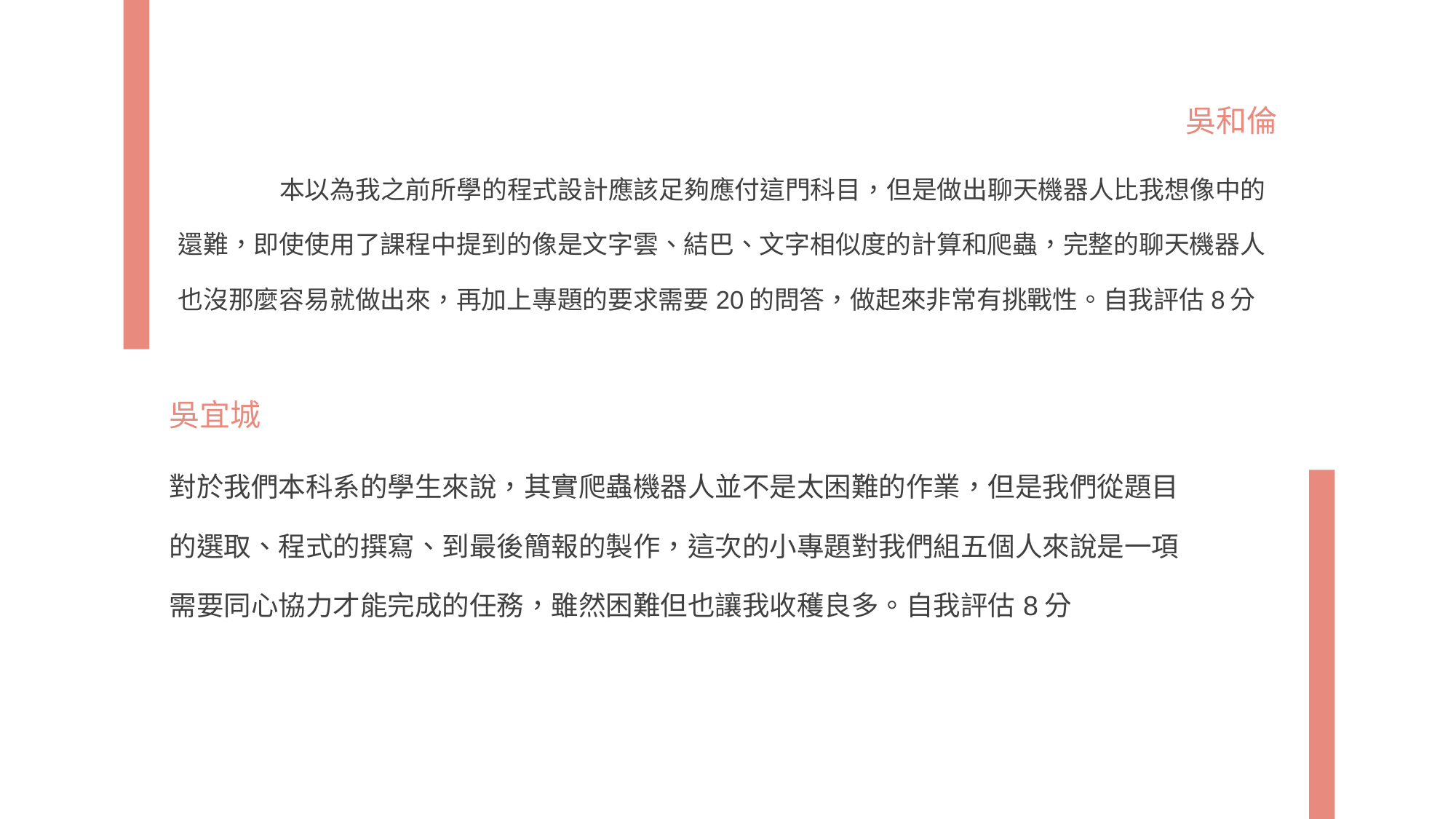

吳和倫
	本以為我之前所學的程式設計應該足夠應付這門科目，但是做出聊天機器人比我想像中的還難，即使使用了課程中提到的像是文字雲、結巴、文字相似度的計算和爬蟲，完整的聊天機器人也沒那麼容易就做出來，再加上專題的要求需要20的問答，做起來非常有挑戰性。自我評估8分
吳宜城
對於我們本科系的學生來說，其實爬蟲機器人並不是太困難的作業，但是我們從題目的選取、程式的撰寫、到最後簡報的製作，這次的小專題對我們組五個人來說是一項需要同心協力才能完成的任務，雖然困難但也讓我收穫良多。自我評估8分